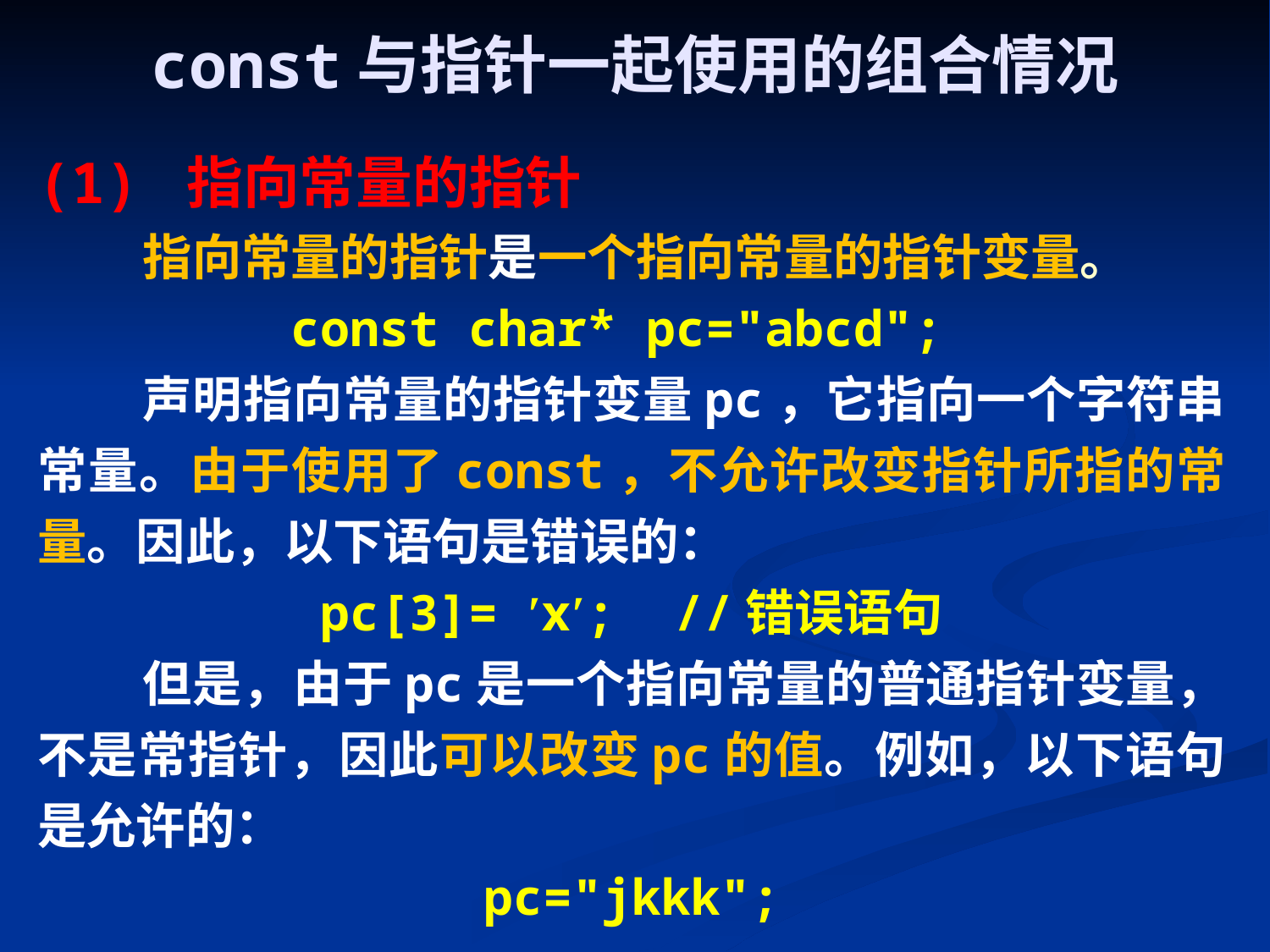

# const与指针一起使用的组合情况
(1) 指向常量的指针
指向常量的指针是一个指向常量的指针变量。
const char* pc="abcd";
声明指向常量的指针变量pc，它指向一个字符串常量。由于使用了const，不允许改变指针所指的常量。因此，以下语句是错误的：
pc[3]= ′x′;  //错误语句
但是，由于pc是一个指向常量的普通指针变量，不是常指针，因此可以改变pc的值。例如，以下语句是允许的：
pc="jkkk";